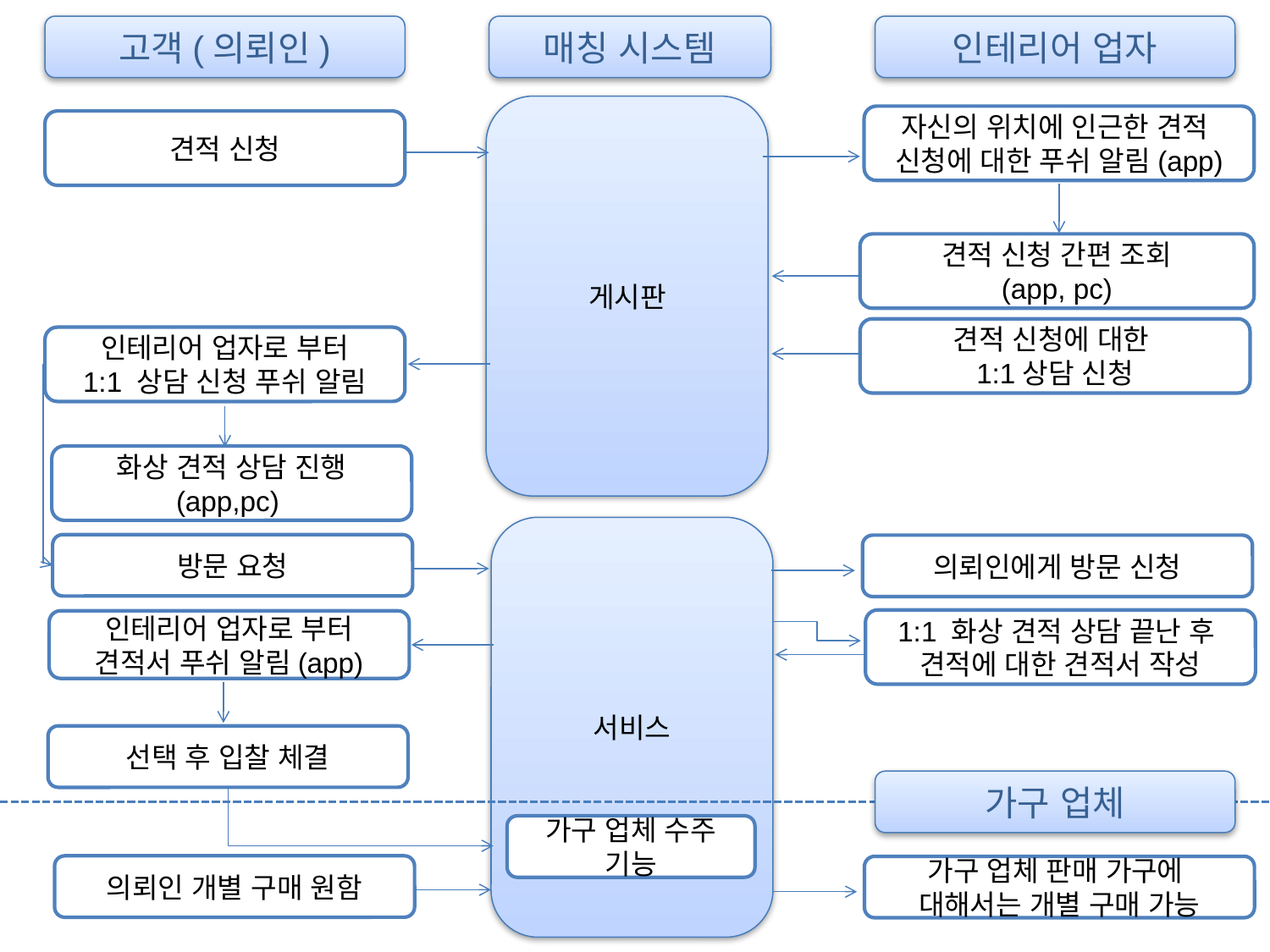

고객(의뢰인)
매칭 시스템
인테리어 업자
게시판
자신의 위치에 인근한 견적
신청에 대한 푸쉬 알림(app)
견적 신청
견적 신청 간편 조회
(app, pc)
견적 신청에 대한
1:1상담 신청
인테리어 업자로 부터
1:1 상담 신청 푸쉬 알림
화상 견적 상담 진행
(app,pc)
서비스
방문 요청
의뢰인에게 방문 신청
1:1 화상 견적 상담 끝난 후
견적에 대한 견적서 작성
인테리어 업자로 부터
견적서 푸쉬 알림(app)
선택 후 입찰 체결
가구 업체
가구 업체 수주 기능
의뢰인 개별 구매 원함
가구 업체 판매 가구에
대해서는 개별 구매 가능